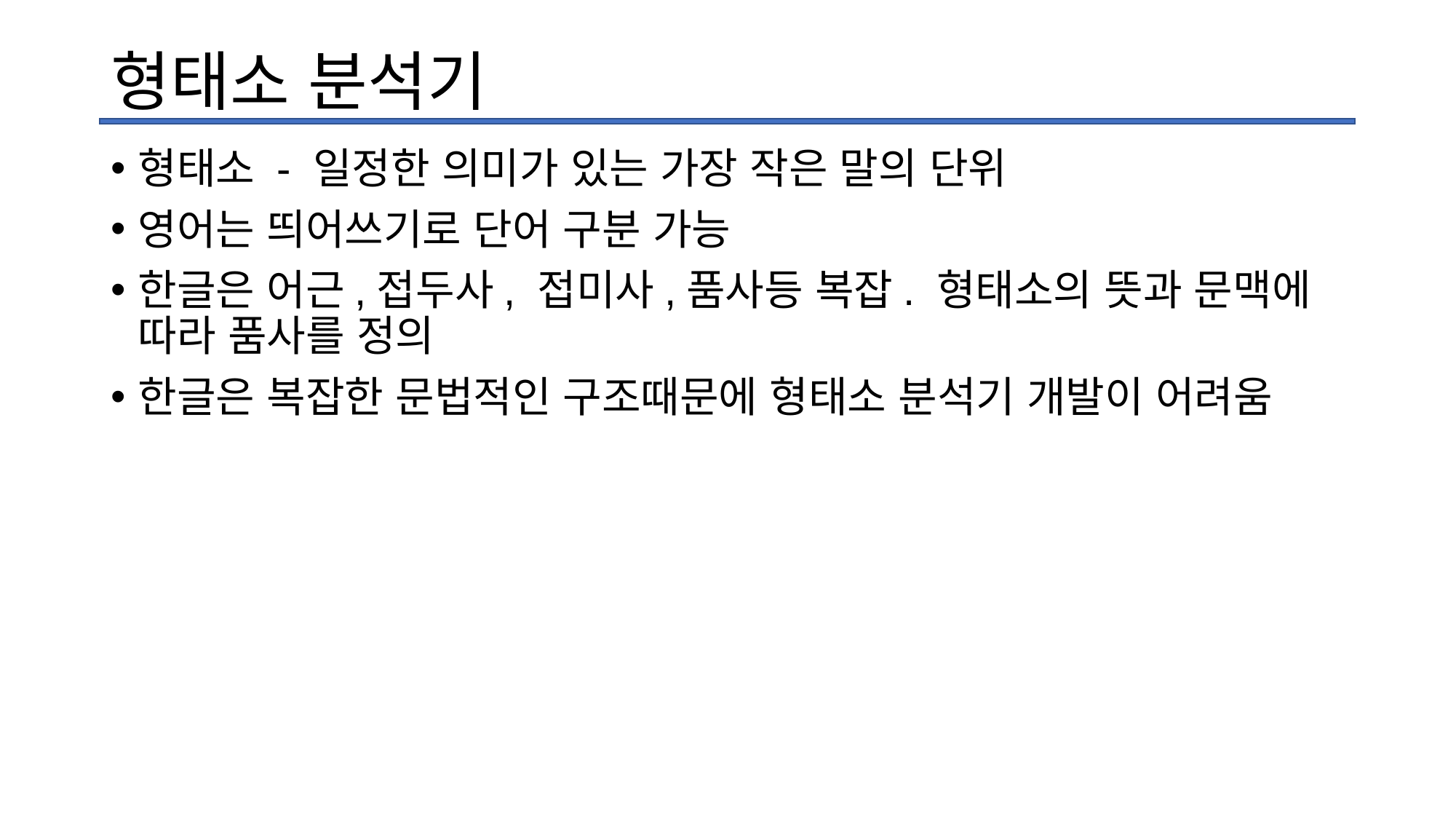

# 형태소 분석기
형태소 - 일정한 의미가 있는 가장 작은 말의 단위
영어는 띄어쓰기로 단어 구분 가능
한글은 어근,접두사, 접미사,품사등 복잡. 형태소의 뜻과 문맥에 따라 품사를 정의
한글은 복잡한 문법적인 구조때문에 형태소 분석기 개발이 어려움